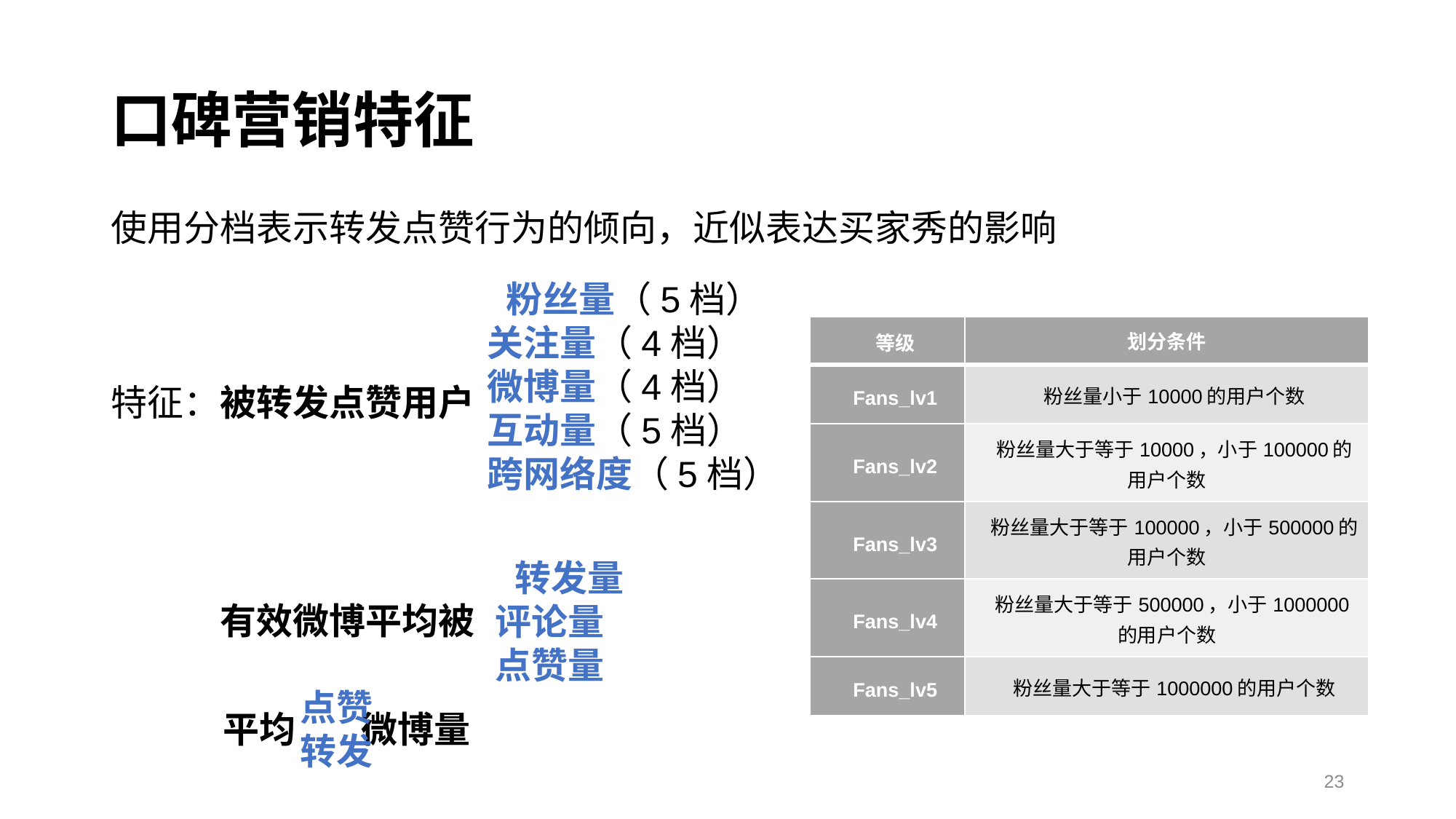

# 口碑营销特征

使用分档表示转发点赞行为的倾向，近似表达买家秀的影响

特征：被转发点赞用户

	有效微博平均被

			   粉丝量（5档）
		              关注量（4档）
		              微博量（4档）
		              互动量（5档）
		              跨网络度（5档）

| 等级 | 划分条件 |
| --- | --- |
| Fans\_lv1 | 粉丝量小于10000的用户个数 |
| Fans\_lv2 | 粉丝量大于等于10000，小于100000的用户个数 |
| Fans\_lv3 | 粉丝量大于等于100000，小于500000的用户个数 |
| Fans\_lv4 | 粉丝量大于等于500000，小于1000000的用户个数 |
| Fans\_lv5 | 粉丝量大于等于1000000的用户个数 |

			   转发量
                	              评论量
		              点赞量

点赞
转发
平均        微博量

23